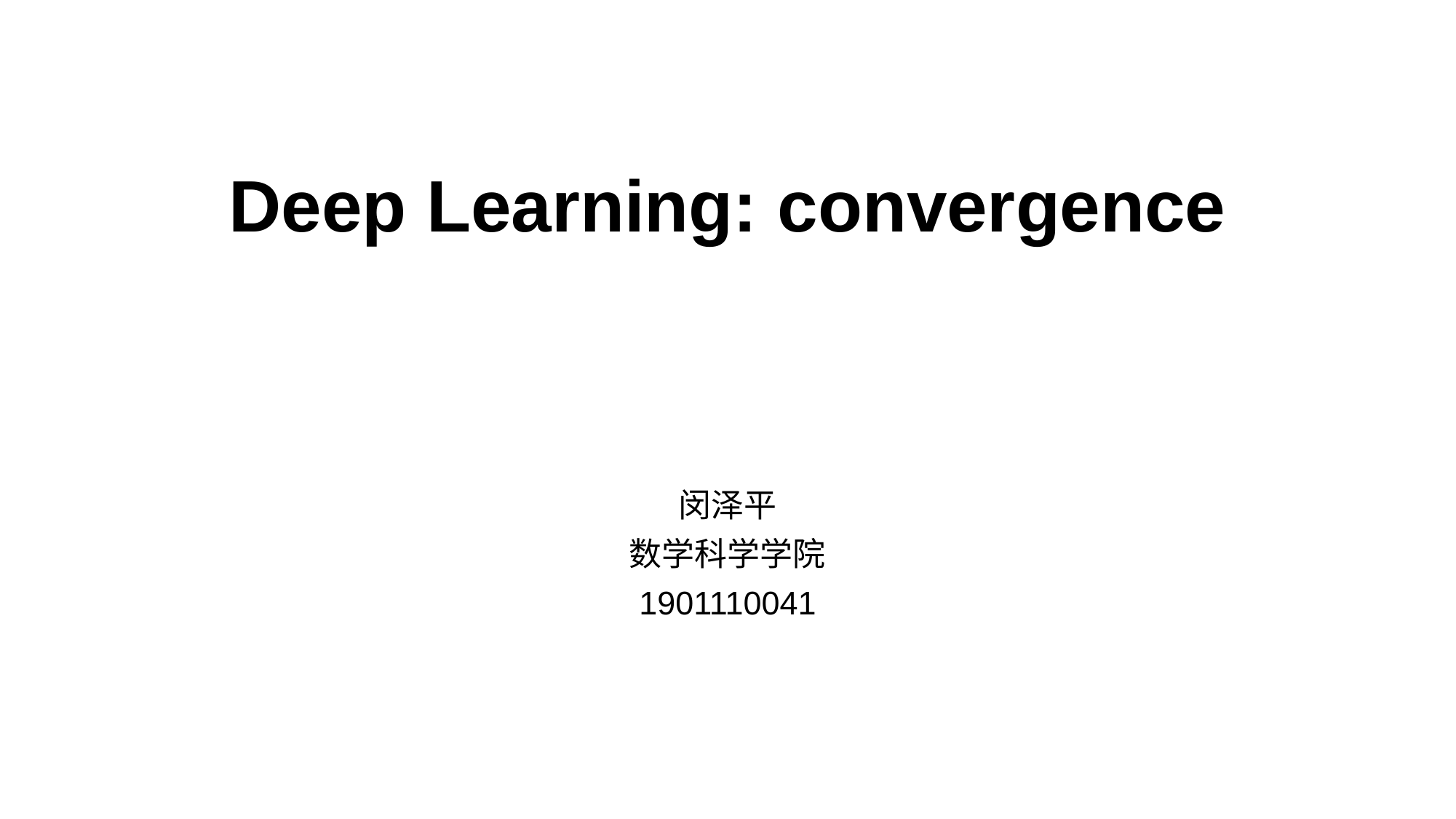

# Deep Learning: convergence

闵泽平
数学科学学院
1901110041